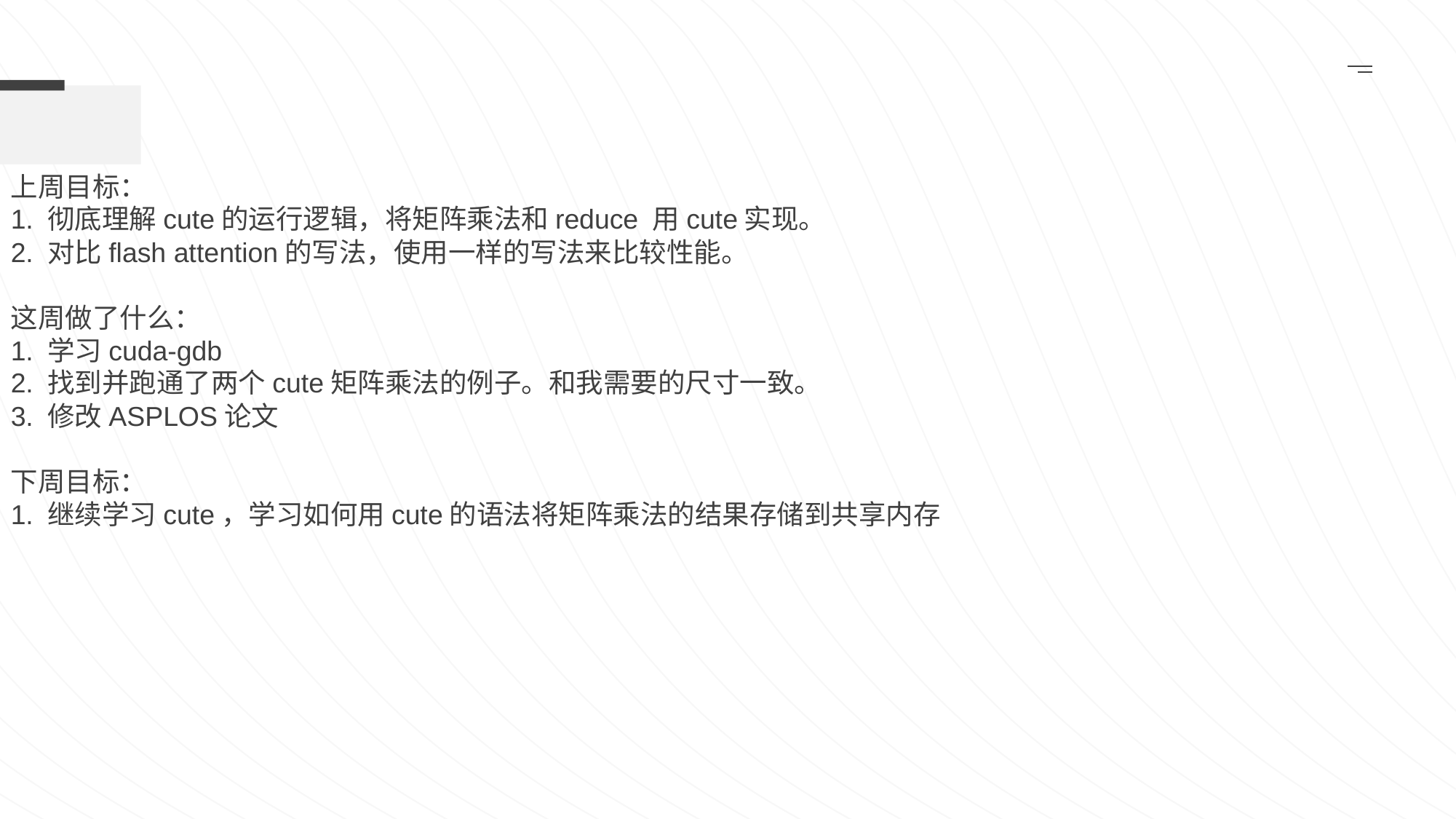

上周目标：
1. 彻底理解cute的运行逻辑，将矩阵乘法和reduce 用cute实现。
2. 对比flash attention的写法，使用一样的写法来比较性能。

这周做了什么：
1. 学习cuda-gdb
2. 找到并跑通了两个cute矩阵乘法的例子。和我需要的尺寸一致。
3. 修改ASPLOS论文

下周目标：
1. 继续学习cute，学习如何用cute的语法将矩阵乘法的结果存储到共享内存